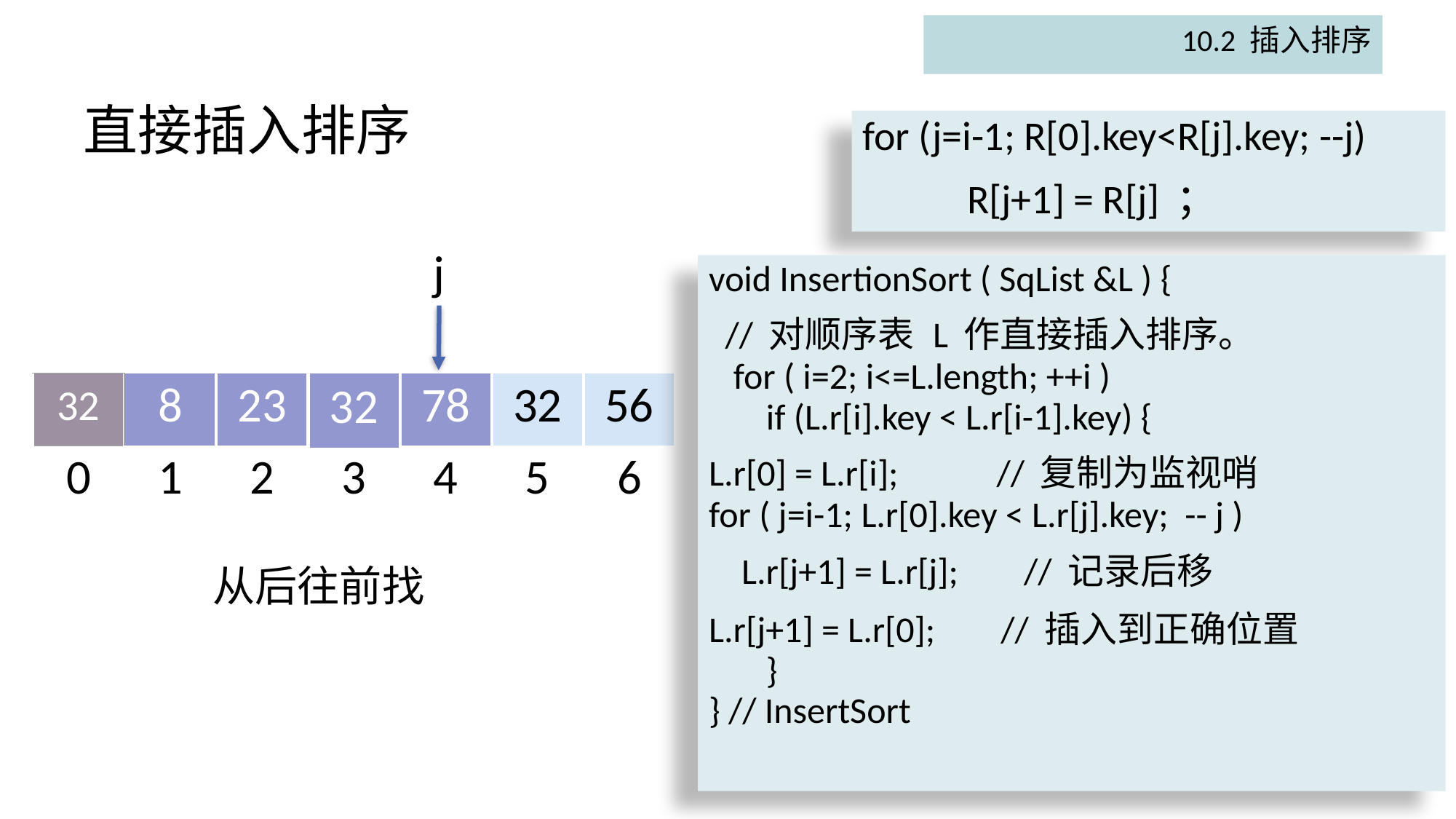

10.2 插入排序
# 直接插入排序
for (j=i-1; R[0].key<R[j].key; --j)
	R[j+1] = R[j] ；
j
void InsertionSort ( SqList &L ) {
  // 对顺序表 L 作直接插入排序。
   for ( i=2; i<=L.length; ++i )
       if (L.r[i].key < L.r[i-1].key) {
L.r[0] = L.r[i];            // 复制为监视哨
for ( j=i-1; L.r[0].key < L.r[j].key;  -- j )
    L.r[j+1] = L.r[j];        // 记录后移
L.r[j+1] = L.r[0];        // 插入到正确位置
       }
} // InsertSort
|  | 8 | 23 | 45 | 78 | 32 | 56 |
| --- | --- | --- | --- | --- | --- | --- |
| 0 | 1 | 2 | 3 | 4 | 5 | 6 |
| 哨兵 |
| --- |
| 32 |
| --- |
| 8 |
| --- |
| 23 |
| --- |
| 45 |
| --- |
| 78 |
| --- |
| 32 |
| --- |
从后往前找